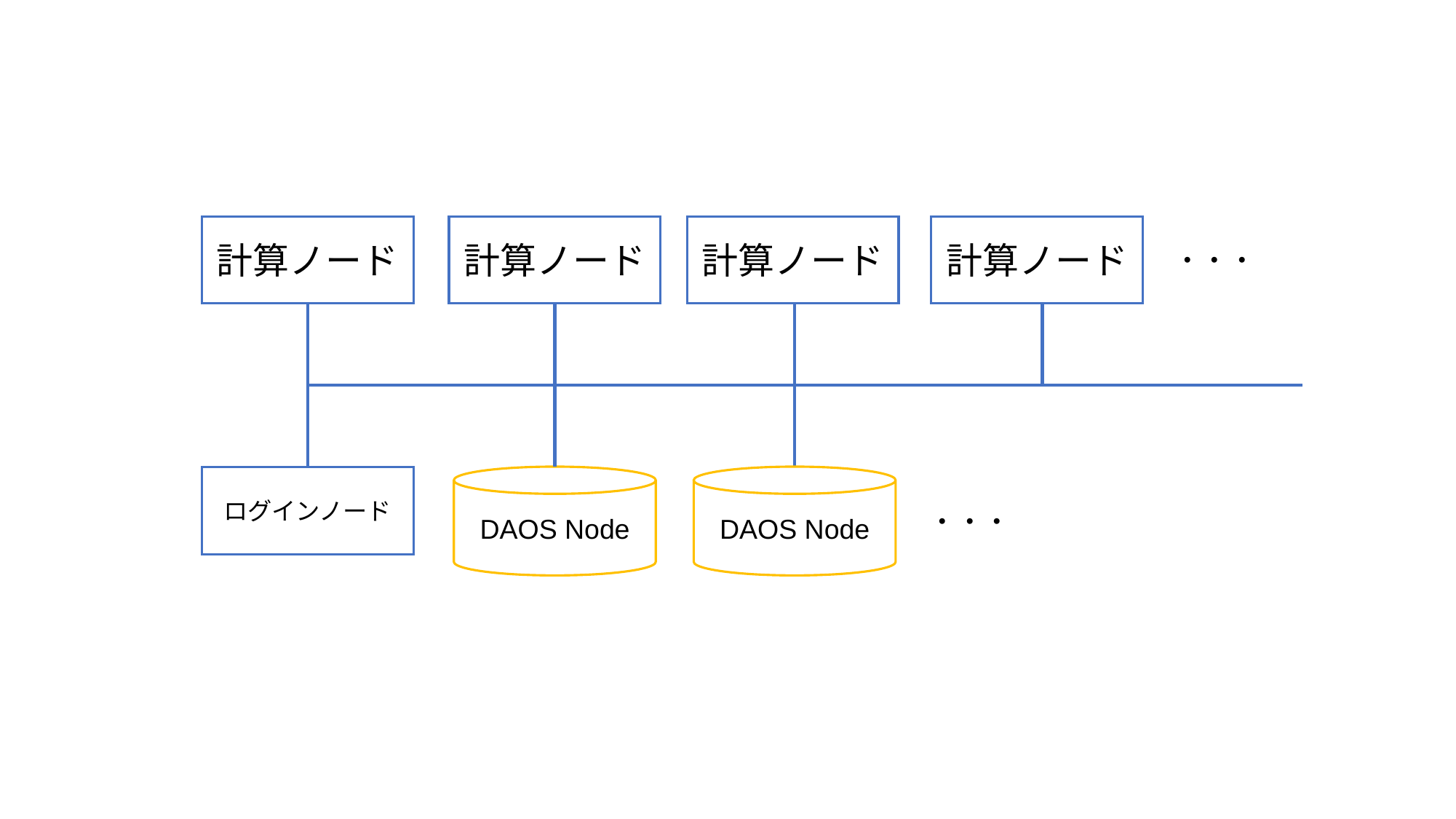

計算ノード
計算ノード
計算ノード
計算ノード
・・・
DAOS Node
DAOS Node
ログインノード
・・・